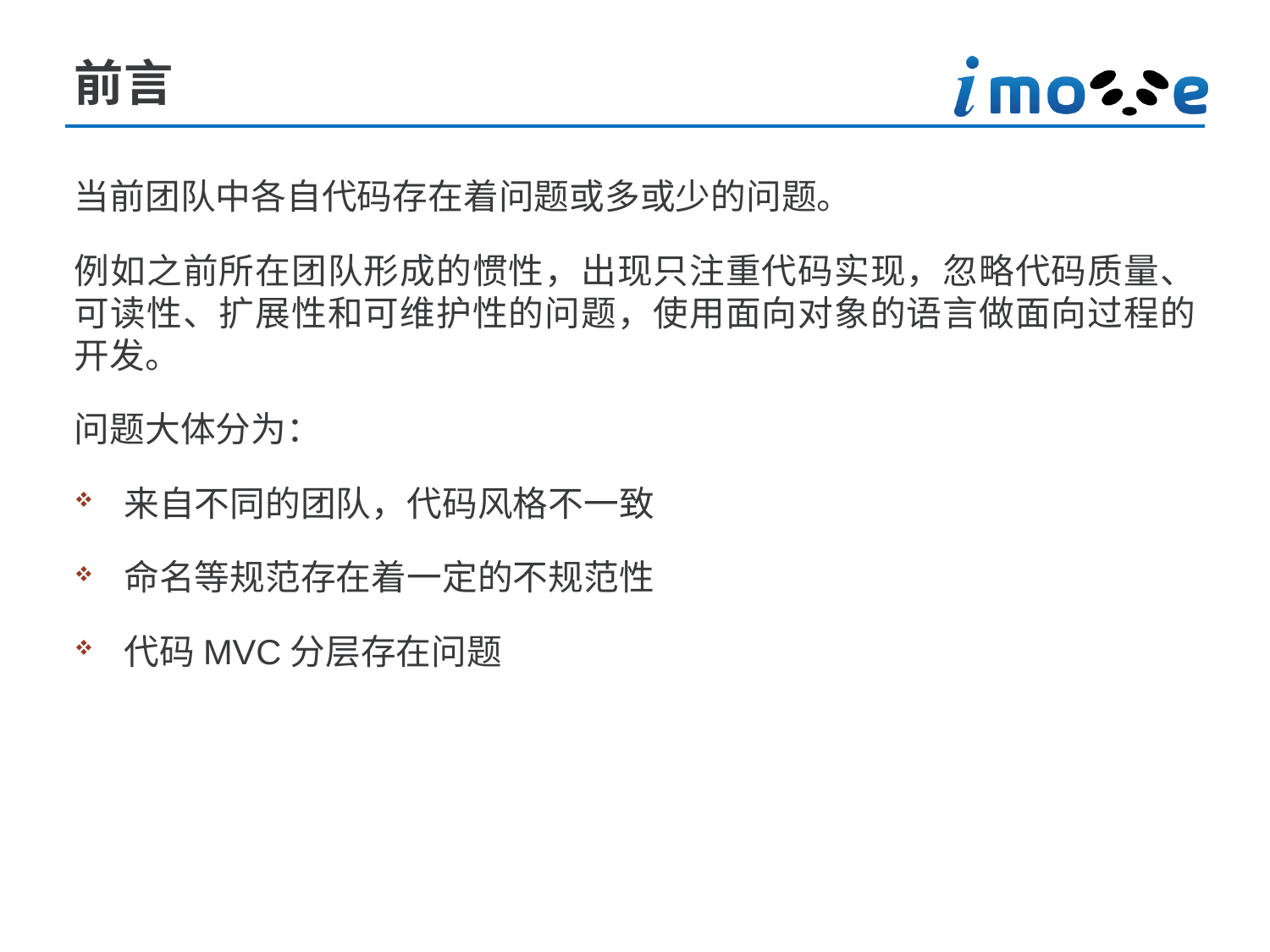

# 前言
当前团队中各自代码存在着问题或多或少的问题。
例如之前所在团队形成的惯性，出现只注重代码实现，忽略代码质量、可读性、扩展性和可维护性的问题，使用面向对象的语言做面向过程的开发。
问题大体分为：
来自不同的团队，代码风格不一致
命名等规范存在着一定的不规范性
代码MVC分层存在问题